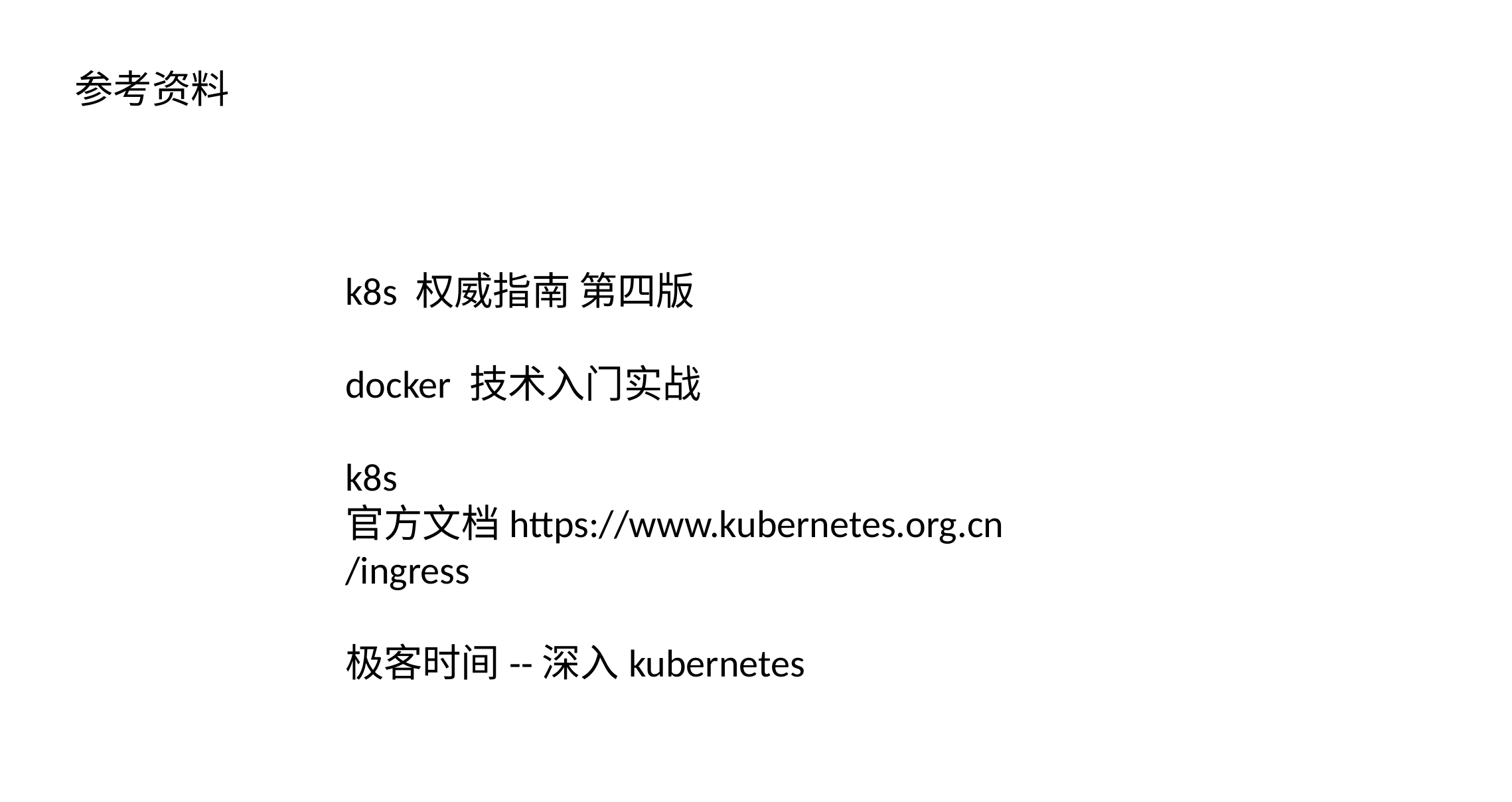

参考资料
k8s 权威指南 第四版

docker 技术入门实战

k8s 官方文档https://www.kubernetes.org.cn/ingress

极客时间--深入kubernetes